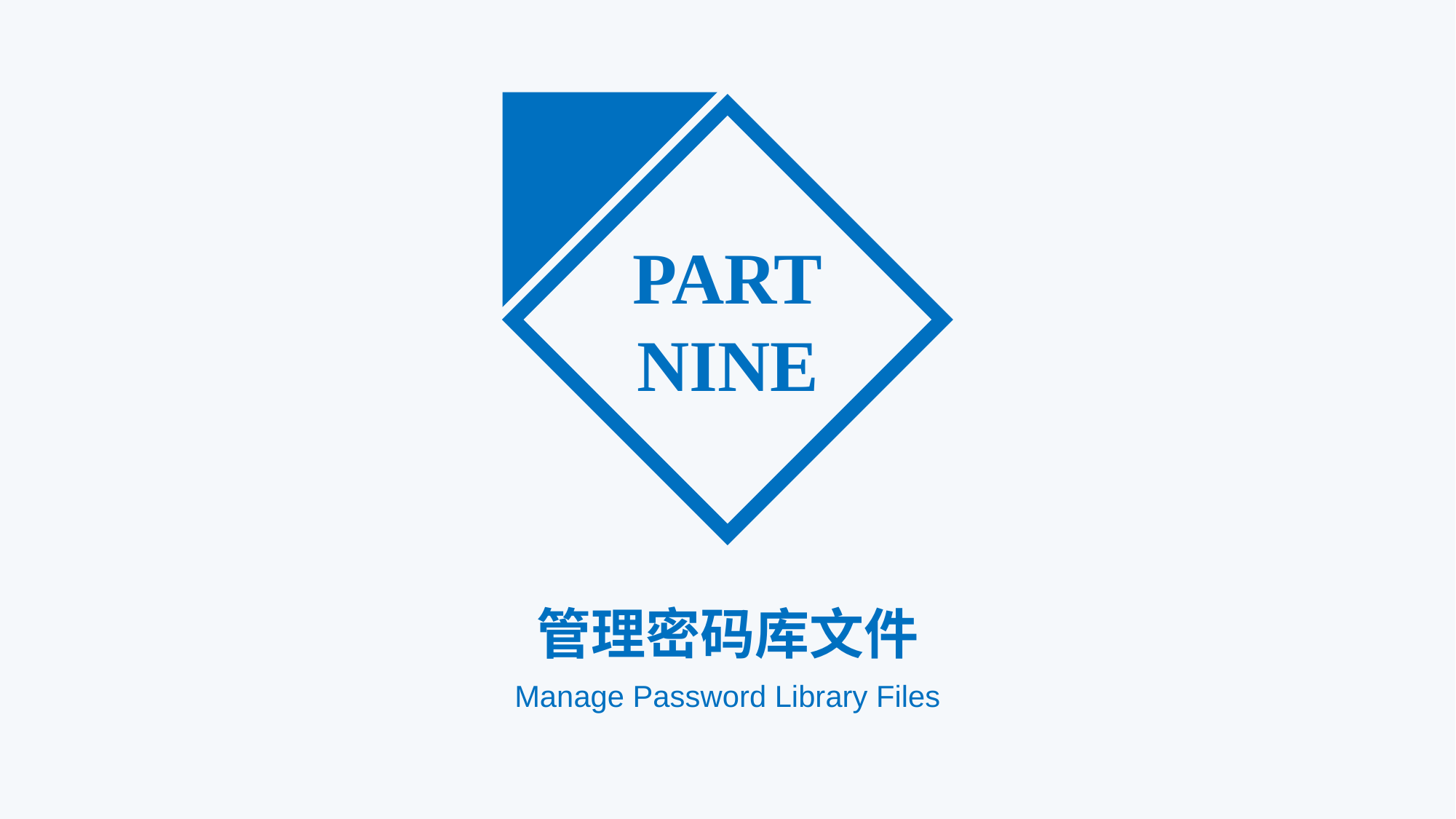

PART
NINE
管理密码库文件
Manage Password Library Files